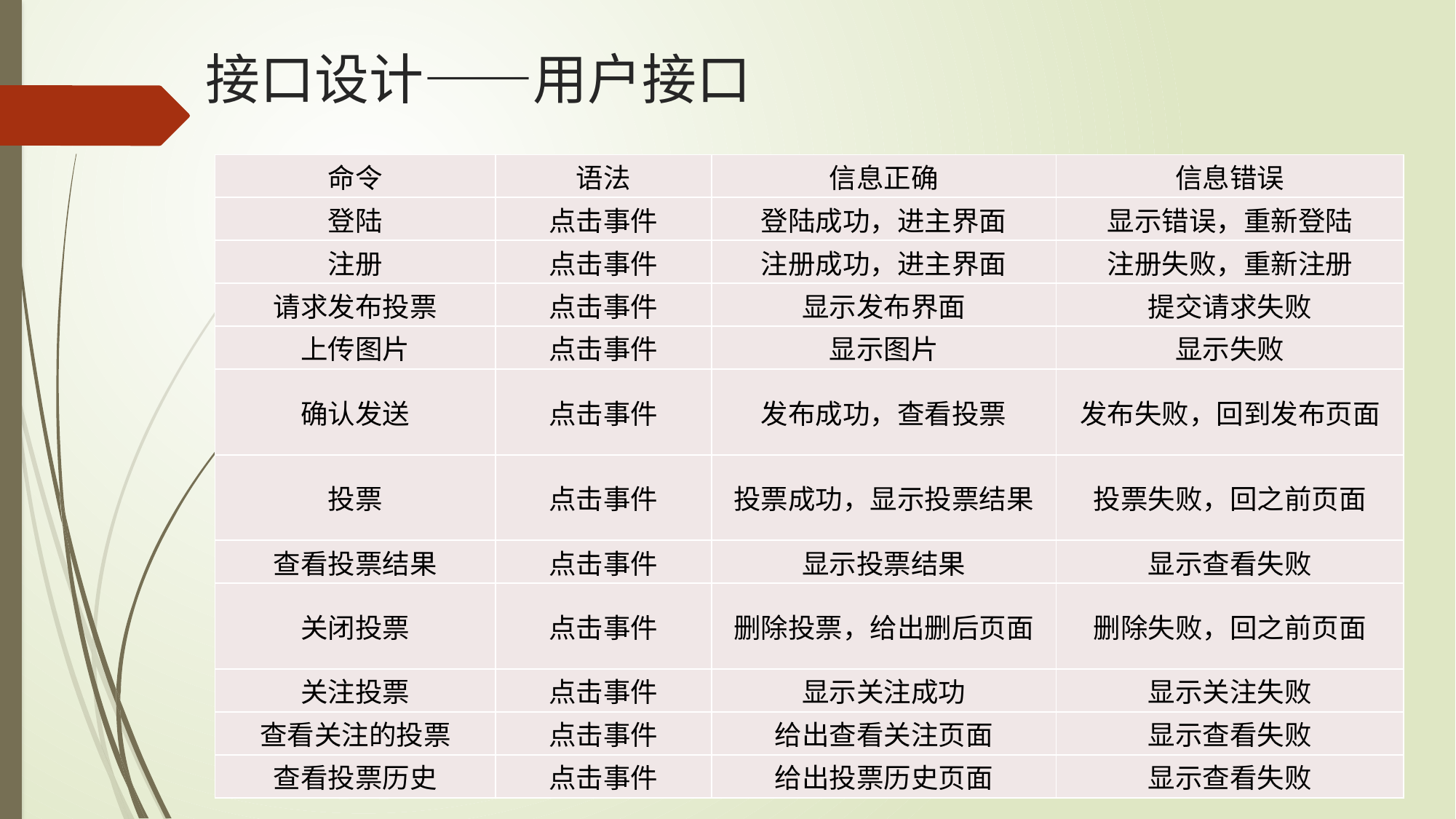

# 接口设计——用户接口
| 命令 | 语法 | 信息正确 | 信息错误 |
| --- | --- | --- | --- |
| 登陆 | 点击事件 | 登陆成功，进主界面 | 显示错误，重新登陆 |
| 注册 | 点击事件 | 注册成功，进主界面 | 注册失败，重新注册 |
| 请求发布投票 | 点击事件 | 显示发布界面 | 提交请求失败 |
| 上传图片 | 点击事件 | 显示图片 | 显示失败 |
| 确认发送 | 点击事件 | 发布成功，查看投票 | 发布失败，回到发布页面 |
| 投票 | 点击事件 | 投票成功，显示投票结果 | 投票失败，回之前页面 |
| 查看投票结果 | 点击事件 | 显示投票结果 | 显示查看失败 |
| 关闭投票 | 点击事件 | 删除投票，给出删后页面 | 删除失败，回之前页面 |
| 关注投票 | 点击事件 | 显示关注成功 | 显示关注失败 |
| 查看关注的投票 | 点击事件 | 给出查看关注页面 | 显示查看失败 |
| 查看投票历史 | 点击事件 | 给出投票历史页面 | 显示查看失败 |